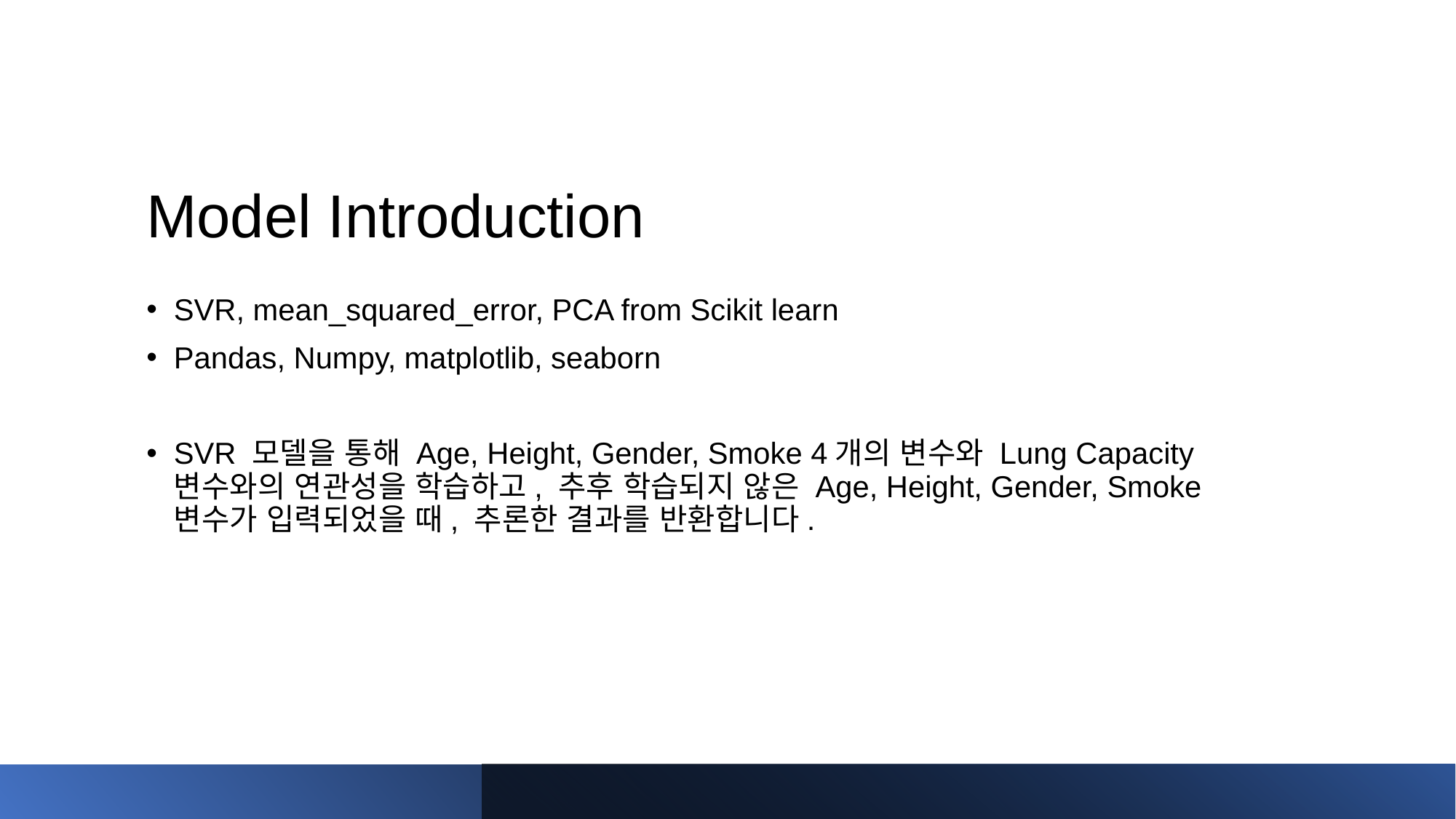

# Model Introduction
SVR, mean_squared_error, PCA from Scikit learn
Pandas, Numpy, matplotlib, seaborn

SVR 모델을 통해 Age, Height, Gender, Smoke 4개의 변수와 Lung Capacity 변수와의 연관성을 학습하고, 추후 학습되지 않은 Age, Height, Gender, Smoke 변수가 입력되었을 때, 추론한 결과를 반환합니다.